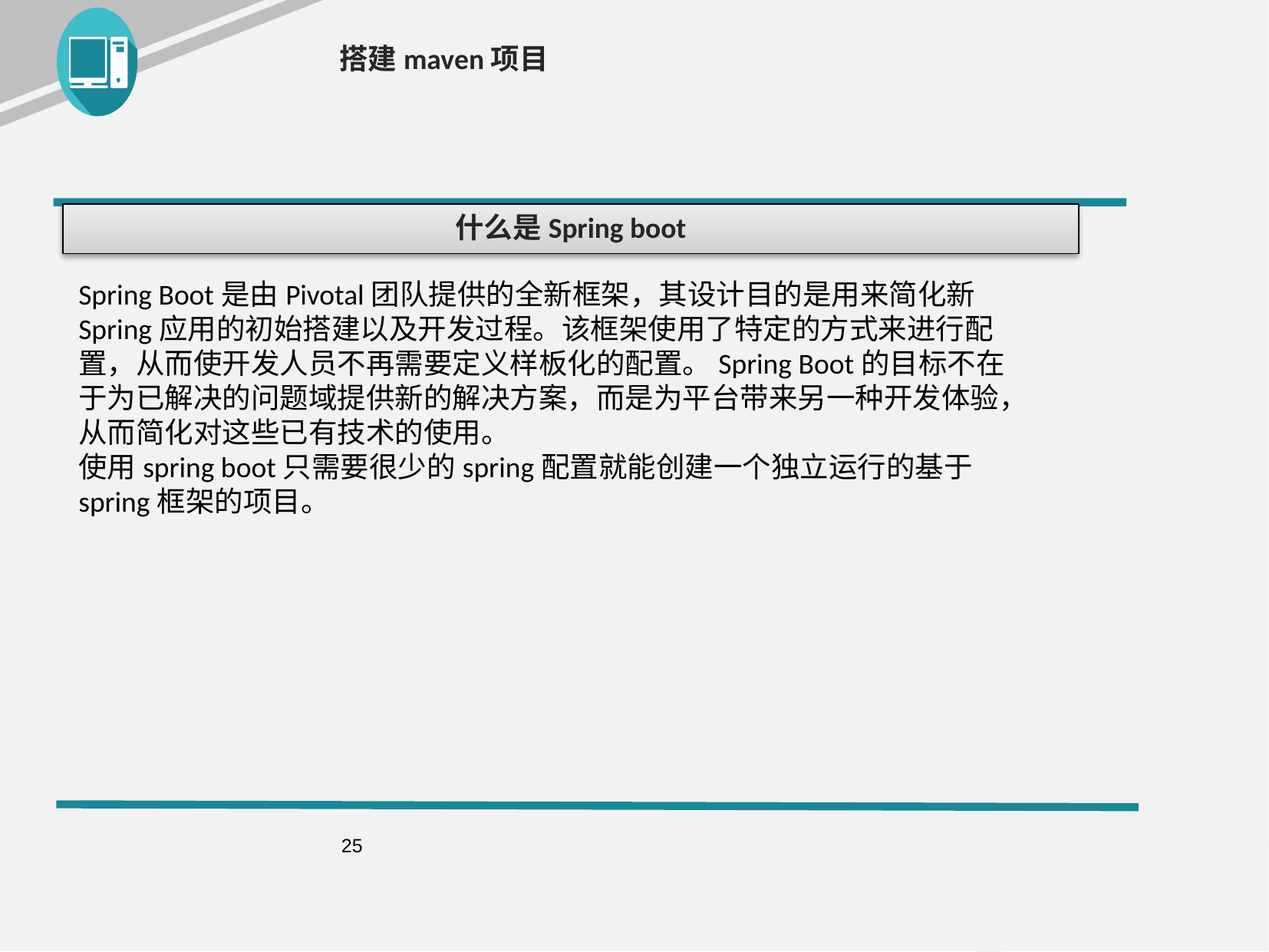

搭建maven项目

什么是Spring boot

Spring Boot是由Pivotal团队提供的全新框架，其设计目的是用来简化新Spring应用的初始搭建以及开发过程。该框架使用了特定的方式来进行配置，从而使开发人员不再需要定义样板化的配置。Spring Boot的目标不在于为已解决的问题域提供新的解决方案，而是为平台带来另一种开发体验，从而简化对这些已有技术的使用。
使用spring boot只需要很少的spring配置就能创建一个独立运行的基于spring框架的项目。

25